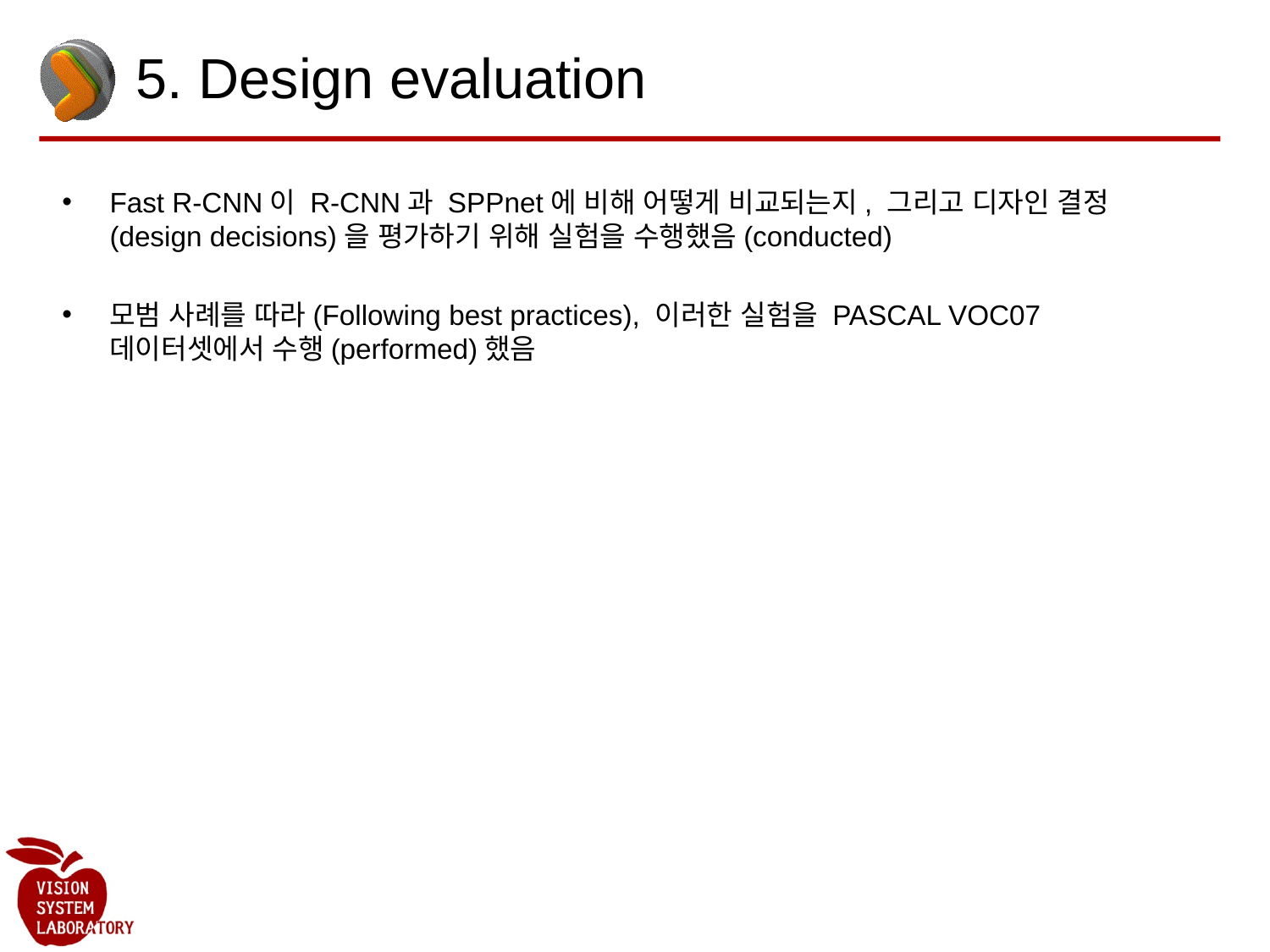

# 5. Design evaluation
Fast R-CNN이 R-CNN과 SPPnet에 비해 어떻게 비교되는지, 그리고 디자인 결정(design decisions)을 평가하기 위해 실험을 수행했음(conducted)

모범 사례를 따라(Following best practices), 이러한 실험을 PASCAL VOC07 데이터셋에서 수행(performed)했음